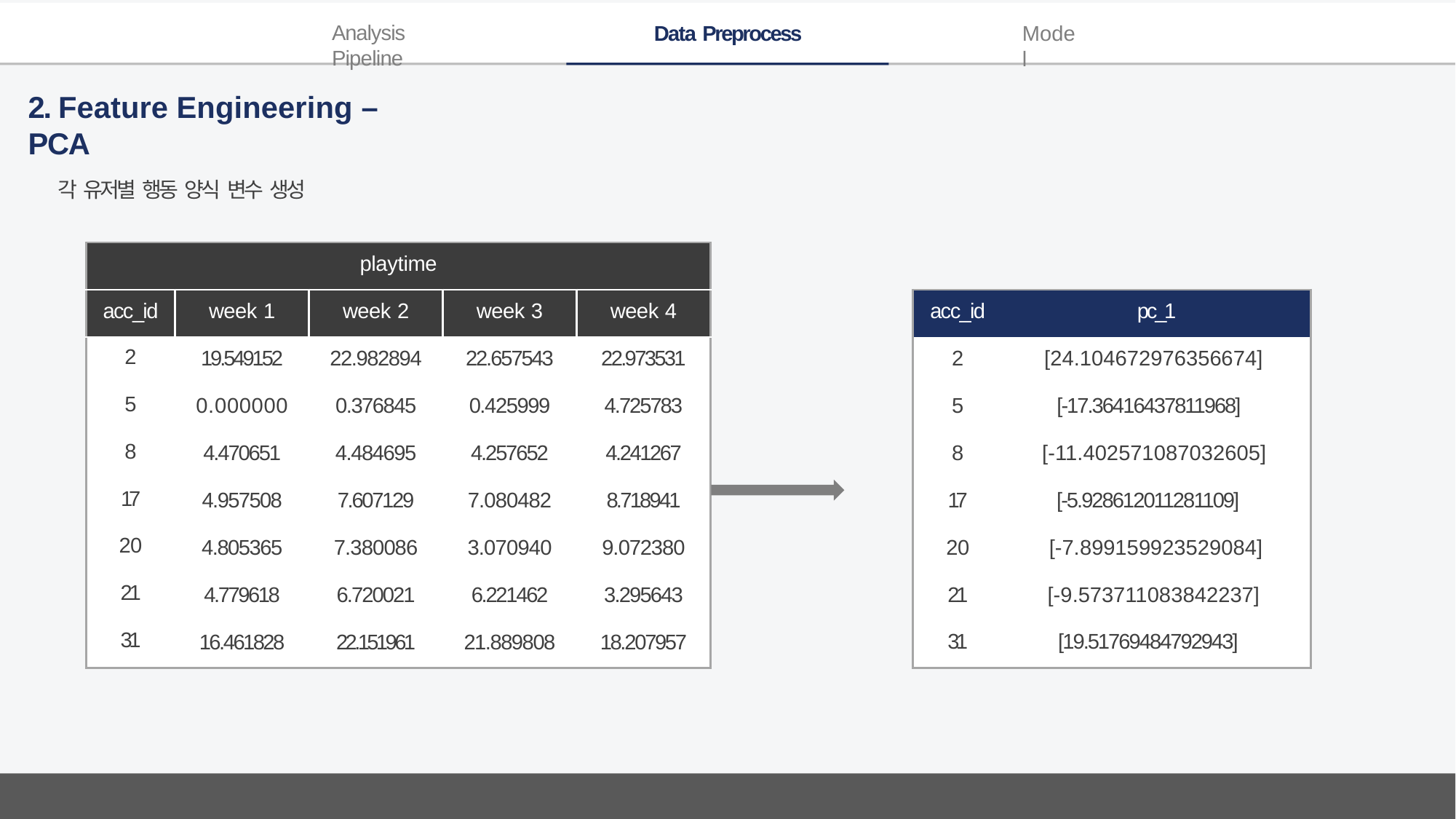

Analysis Pipeline
Data Preprocess
Model

2. Feature Engineering – PCA
각 유저별 행동 양식 변수 생성
| playtime |  |  |  |  |
| --- | --- | --- | --- | --- |
| acc\_id | week 1 | week 2 | week 3 | week 4 |
| 2 | 19.549152 | 22.982894 | 22.657543 | 22.973531 |
| 5 | 0.000000 | 0.376845 | 0.425999 | 4.725783 |
| 8 | 4.470651 | 4.484695 | 4.257652 | 4.241267 |
| 17 | 4.957508 | 7.607129 | 7.080482 | 8.718941 |
| 20 | 4.805365 | 7.380086 | 3.070940 | 9.072380 |
| 21 | 4.779618 | 6.720021 | 6.221462 | 3.295643 |
| 31 | 16.461828 | 22.151961 | 21.889808 | 18.207957 |
| acc\_id | pc\_1 |
| --- | --- |
| 2 | [24.104672976356674] |
| 5 | [-17.36416437811968] |
| 8 | [-11.402571087032605] |
| 17 | [-5.928612011281109] |
| 20 | [-7.899159923529084] |
| 21 | [-9.573711083842237] |
| 31 | [19.51769484792943] |